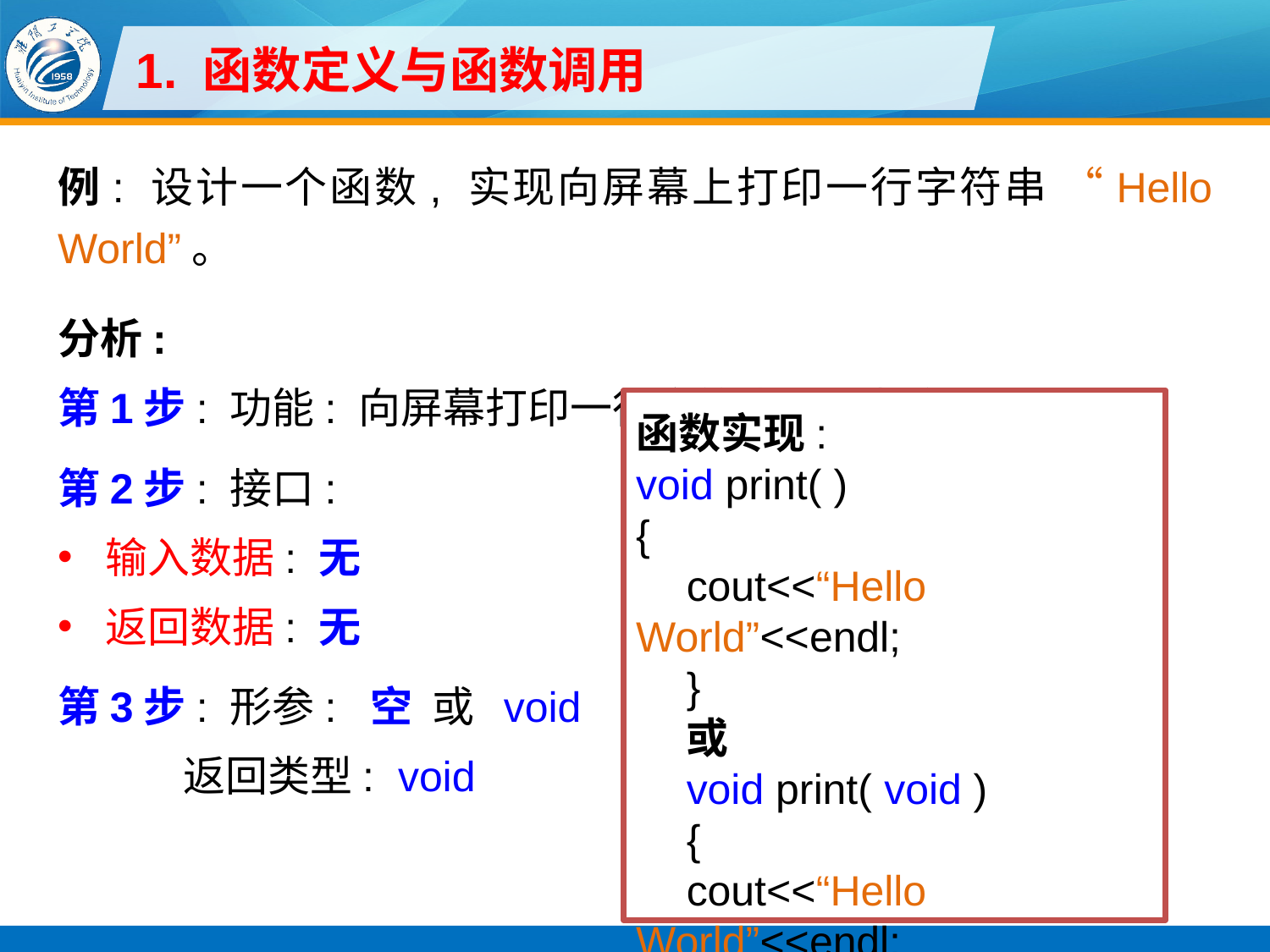

# 1. 函数定义与函数调用
例: 设计一个函数, 实现向屏幕上打印一行字符串 “Hello World”。
分析:
第1步: 功能: 向屏幕打印一行字符串 (函数名: print)
第2步: 接口:
输入数据: 无
返回数据: 无
第3步: 形参:  空  或  void
返回类型:  void
函数实现:
void print( )
{
cout<<“Hello World”<<endl;
}
或
void print( void )
{
cout<<“Hello World”<<endl;
}